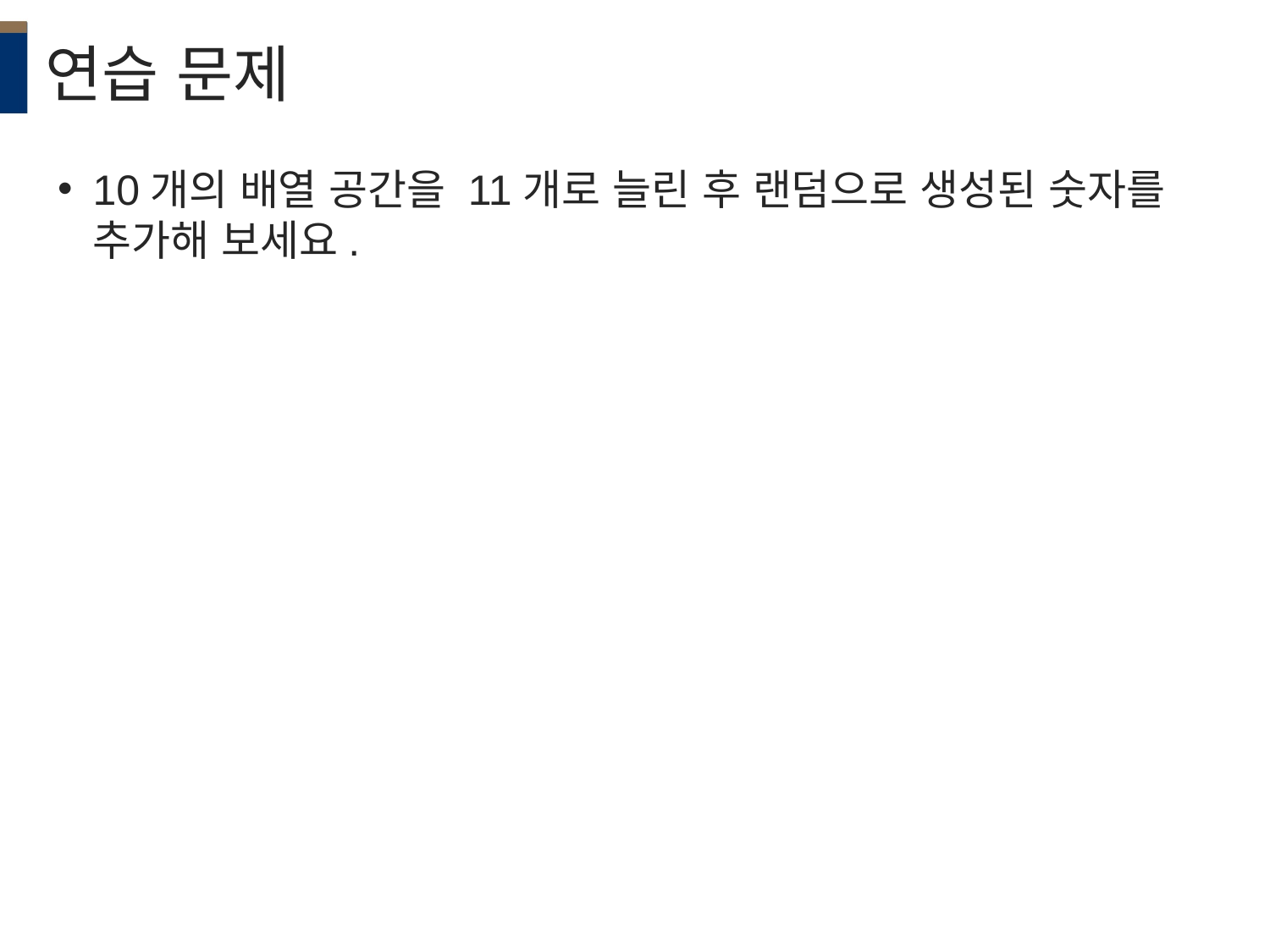

# 연습 문제
10개의 배열 공간을 11개로 늘린 후 랜덤으로 생성된 숫자를 추가해 보세요.